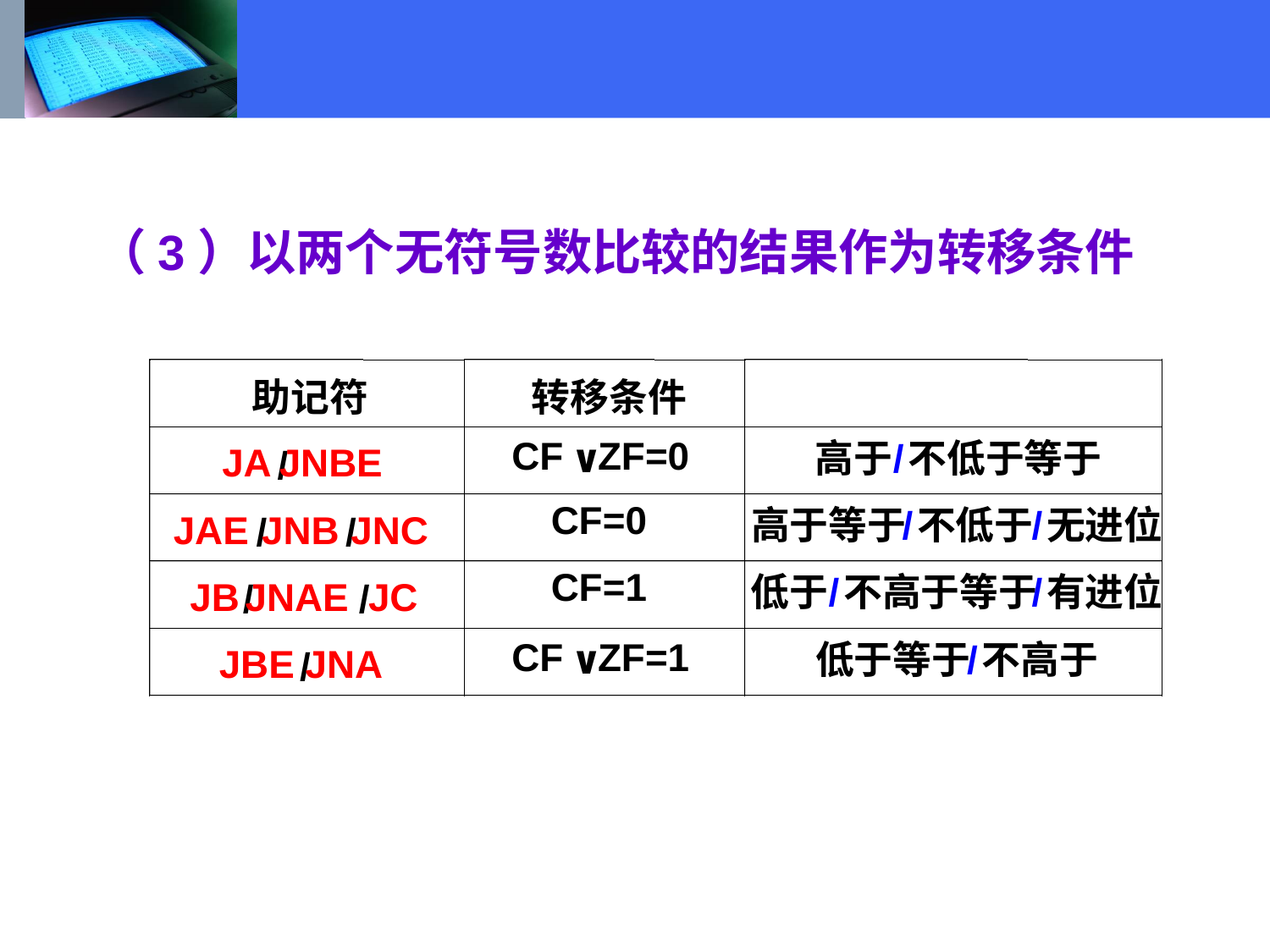

（3）以两个无符号数比较的结果作为转移条件

助记符
转移条件

CF
ZF=0

∨
高于
/
不低于等于
JA
JNBE

/

CF=0

高于等于
/
不低于
/
无进位
JAE
JNB
JNC

/
/

CF=1

低于
/
不高于等于
/
有进位
JB
JNAE
JC

/
/

CF
ZF=1

∨
低于等于
/
不高于
JBE
JNA

/